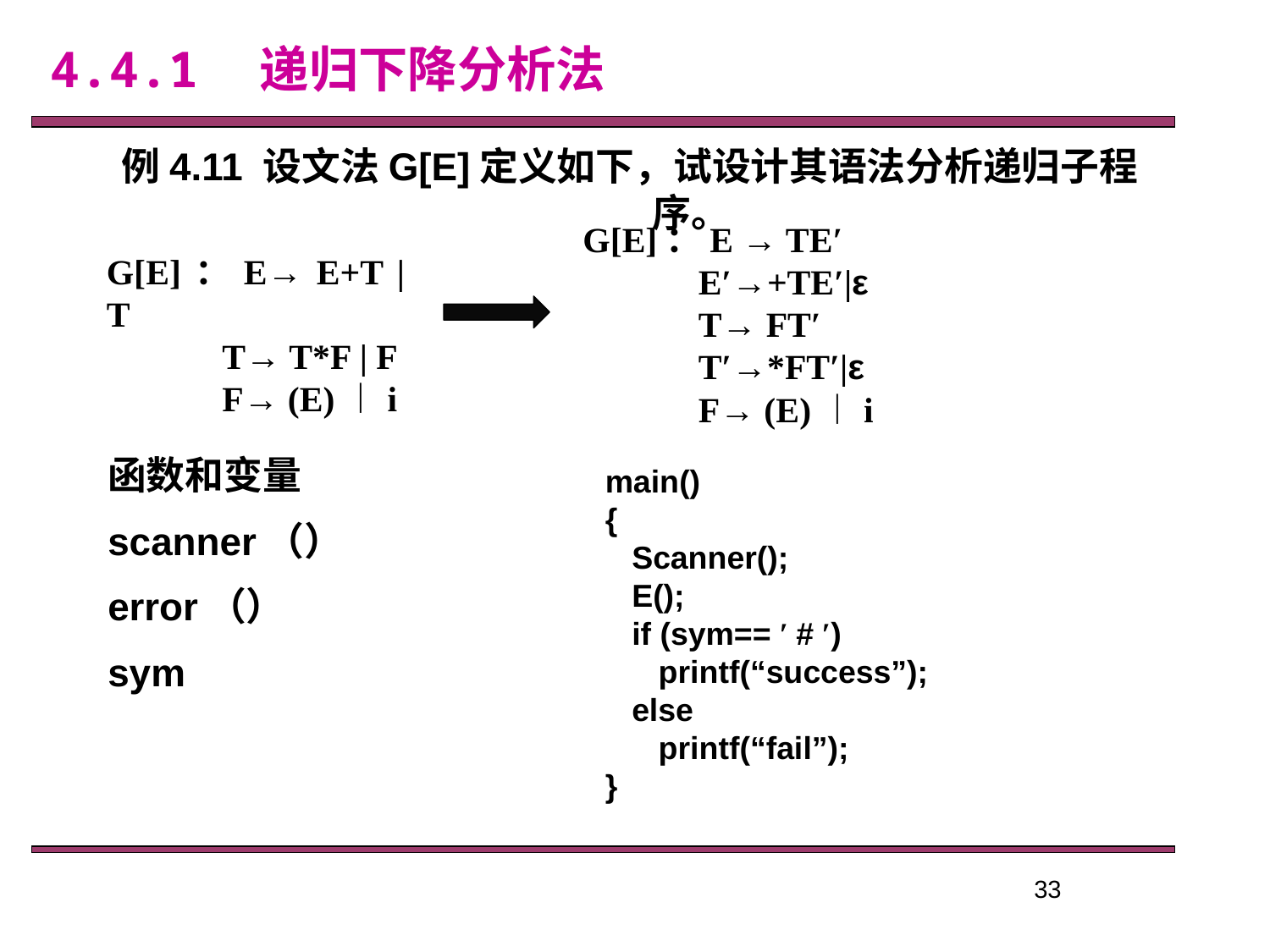

4.4.1　递归下降分析法
例4.11 设文法G[E]定义如下，试设计其语法分析递归子程序。
G[E]：E → TE′
             E′→+TE′|ε
             T→ FT′
             T′→*FT′|ε
             F→ (E)︱i
G[E]：E→ E+T | T
             T→ T*F | F
             F→ (E)︱i

函数和变量
scanner（）
error（）
sym

main()
{
   Scanner();
   E();
   if (sym== ′ # ′)
      printf(“success”);
   else
      printf(“fail”);
}
33